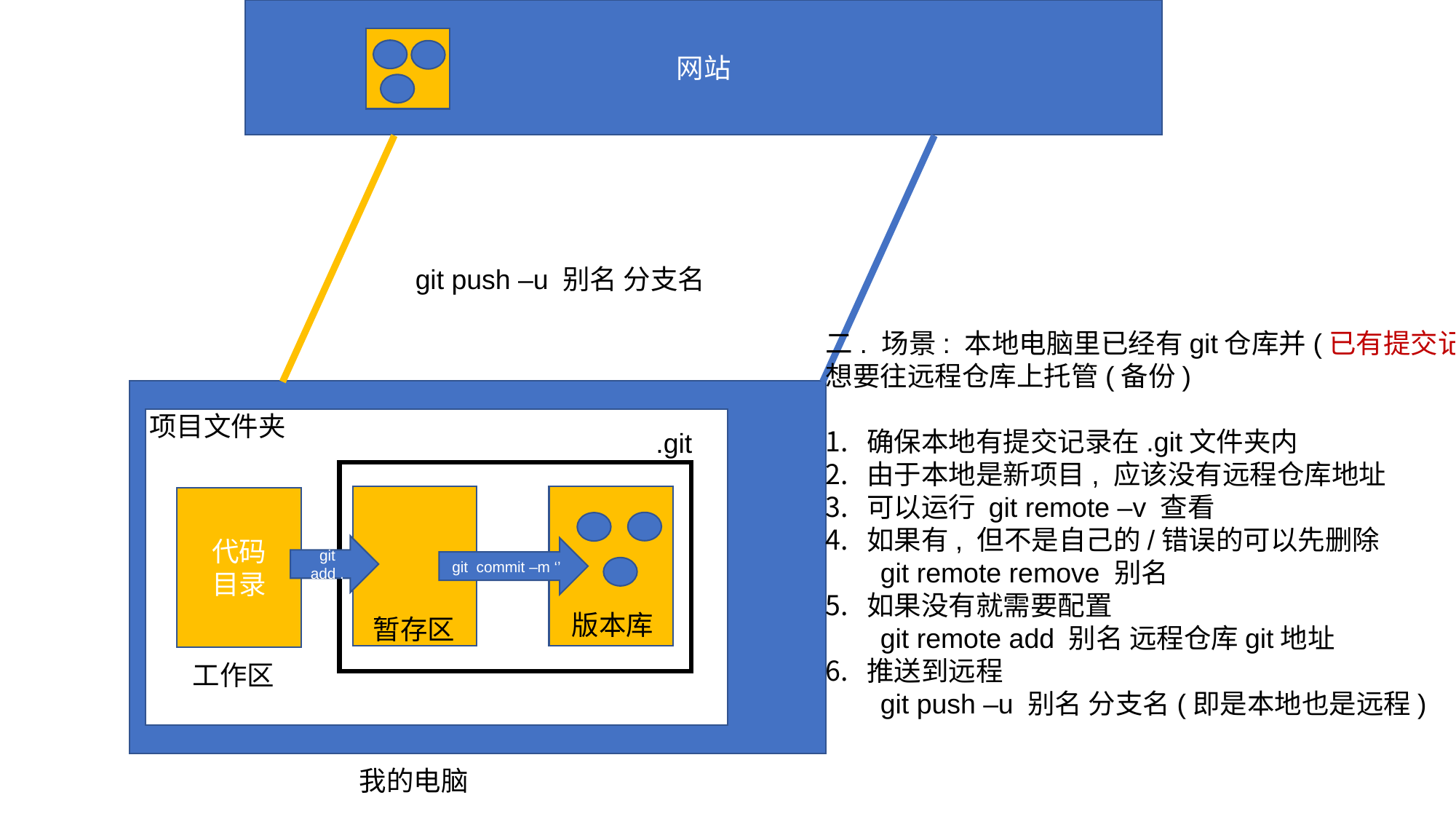

网站

git push –u 别名 分支名
二. 场景: 本地电脑里已经有git仓库并(已有提交记录)
想要往远程仓库上托管(备份)

确保本地有提交记录在.git文件夹内
由于本地是新项目, 应该没有远程仓库地址
可以运行 git remote –v 查看
如果有, 但不是自己的/错误的可以先删除
git remote remove 别名
如果没有就需要配置
git remote add 别名 远程仓库git地址
推送到远程
git push –u 别名 分支名(即是本地也是远程)

项目文件夹

.git

代码
目录

git add .
git  commit –m ‘’

版本库
暂存区
工作区
我的电脑